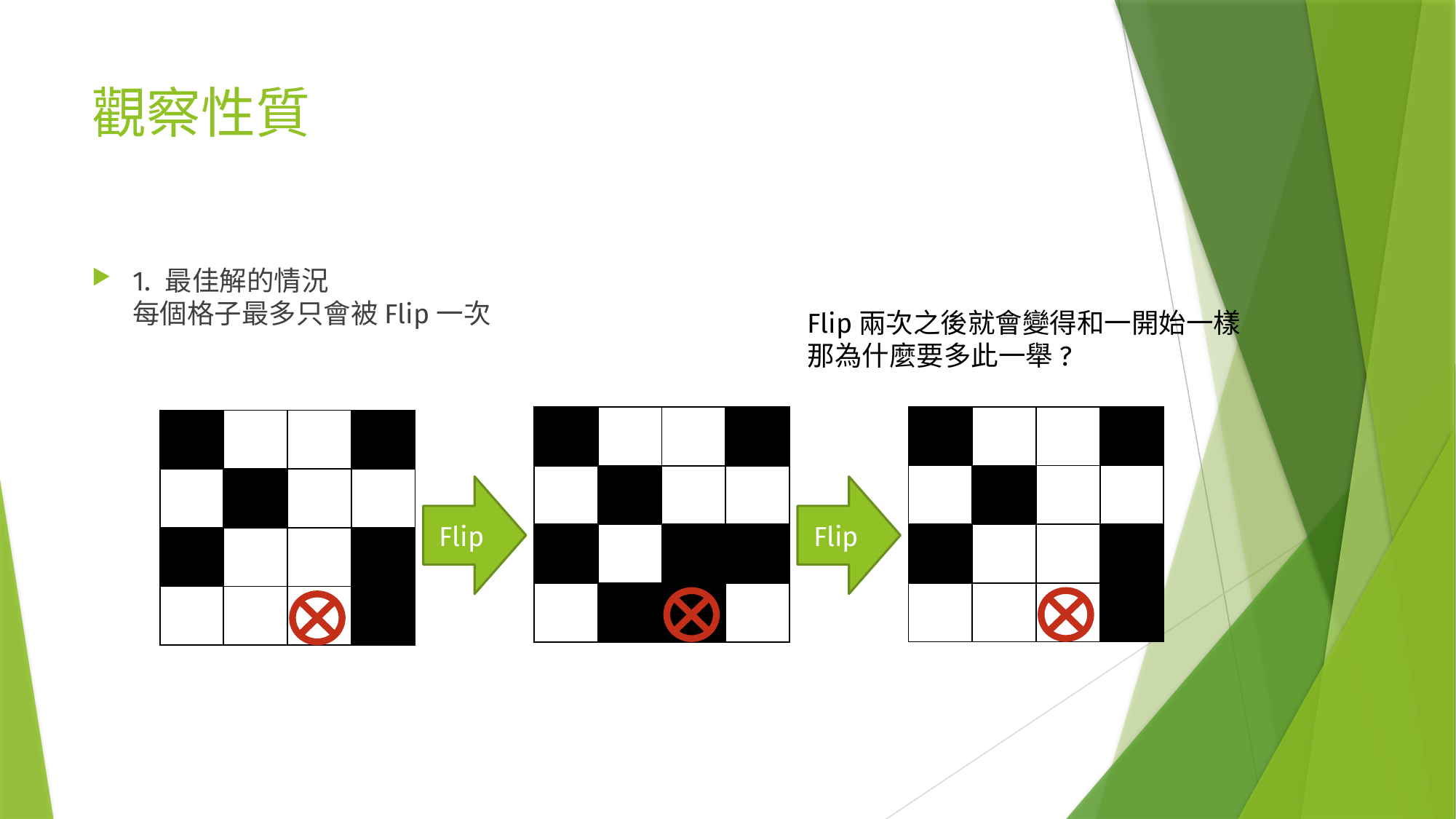

# 觀察性質
1. 最佳解的情況
每個格子最多只會被Flip一次

Flip兩次之後就會變得和一開始一樣
那為什麼要多此一舉?
|  |  |  |  |
| --- | --- | --- | --- |
|  |  |  |  |
|  |  |  |  |
|  |  |  |  |
|  |  |  |  |
| --- | --- | --- | --- |
|  |  |  |  |
|  |  |  |  |
|  |  |  |  |
|  |  |  |  |
| --- | --- | --- | --- |
|  |  |  |  |
|  |  |  |  |
|  |  |  |  |
Flip
Flip